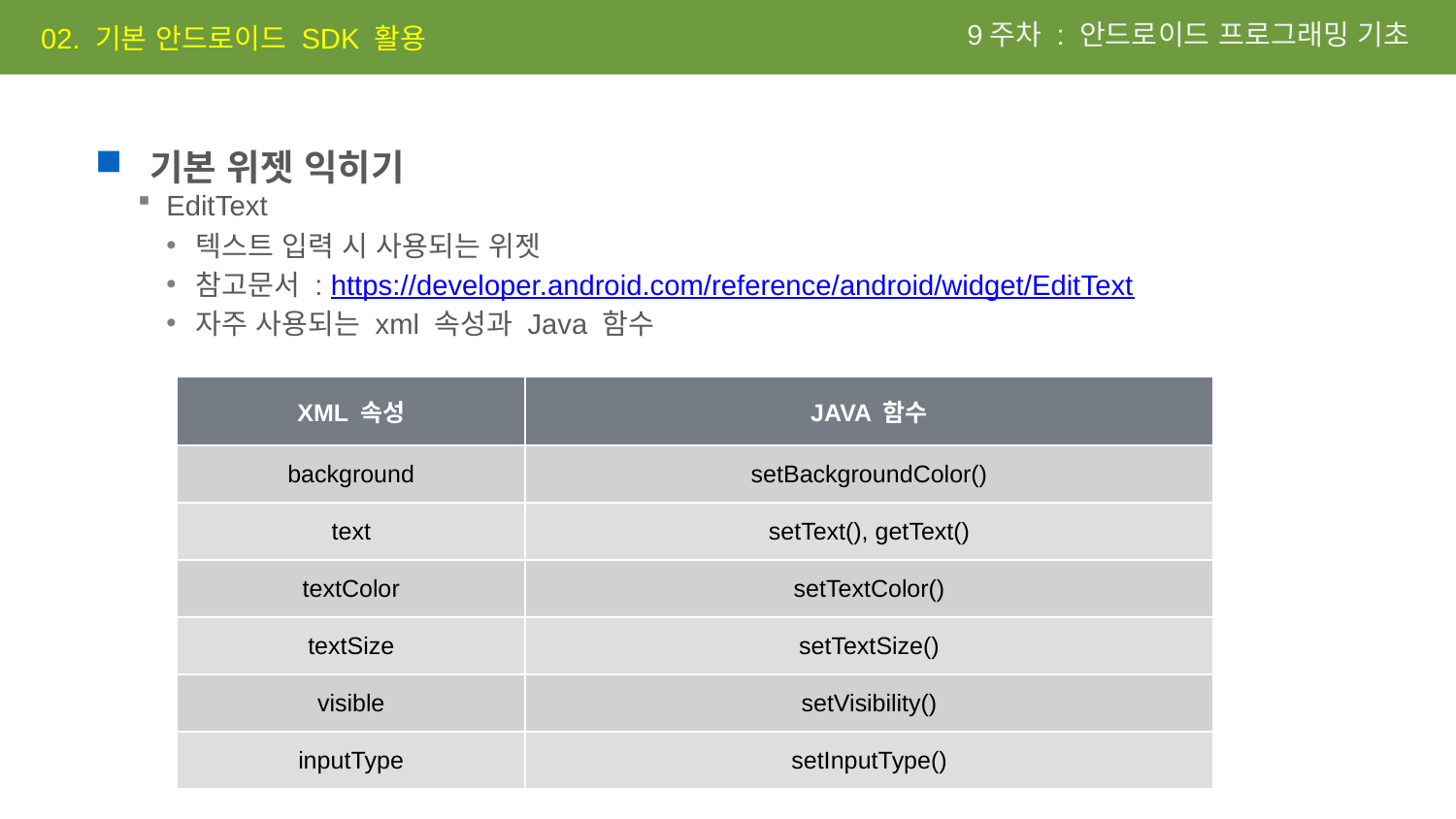

9주차 : 안드로이드 프로그래밍 기초
02. 기본 안드로이드 SDK 활용
기본 위젯 익히기
EditText
텍스트 입력 시 사용되는 위젯
참고문서 : https://developer.android.com/reference/android/widget/EditText
자주 사용되는 xml 속성과 Java 함수

| XML 속성 | JAVA 함수 |
| --- | --- |
| background | setBackgroundColor() |
| text | setText(), getText() |
| textColor | setTextColor() |
| textSize | setTextSize() |
| visible | setVisibility() |
| inputType | setInputType() |